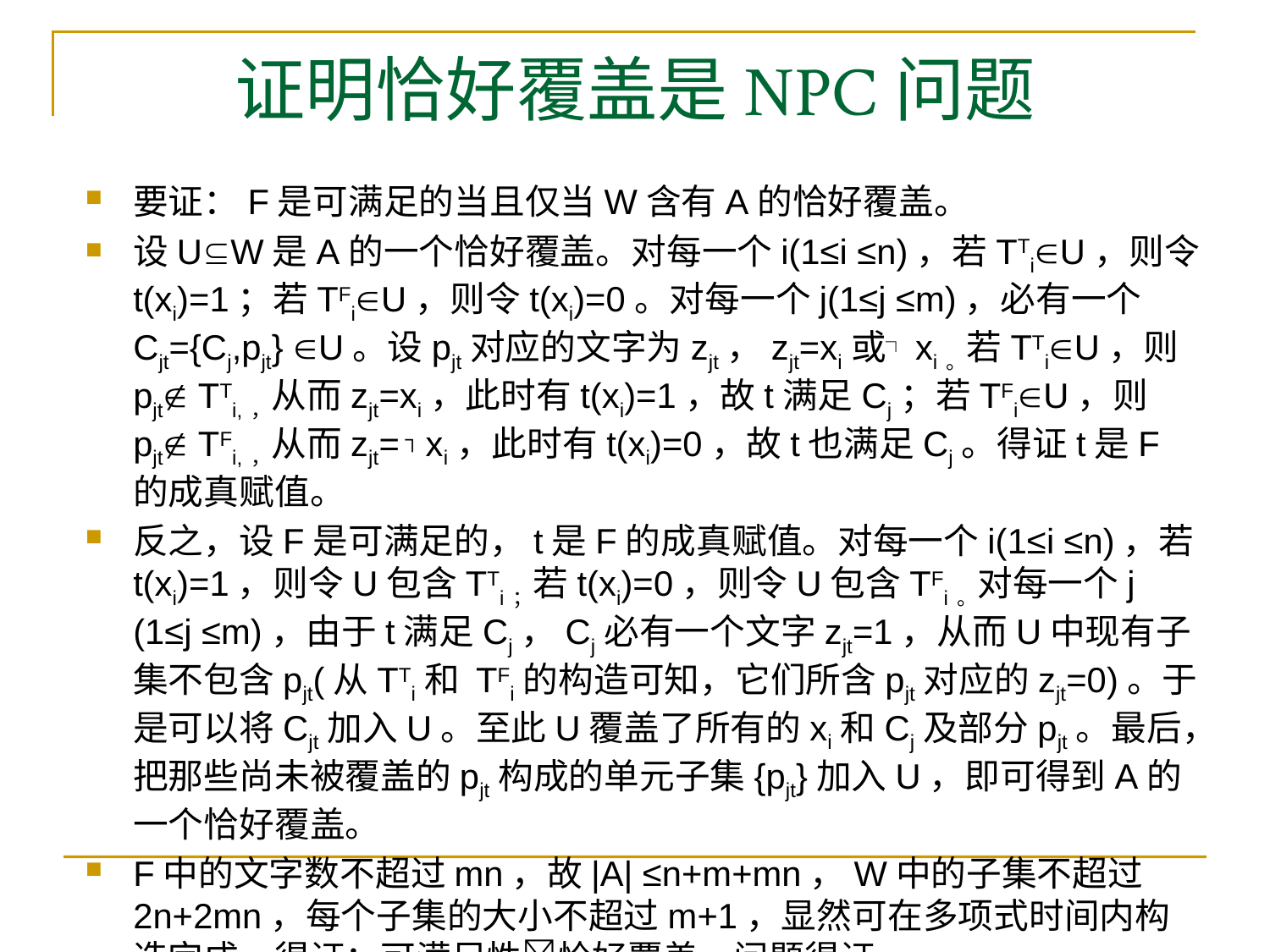

# 证明恰好覆盖是NPC问题
要证：F是可满足的当且仅当W含有A的恰好覆盖。
设U⊆W是A的一个恰好覆盖。对每一个i(1≤i ≤n)，若TTi∈U，则令t(xi)=1；若TFi∈U，则令t(xi)=0。对每一个j(1≤j ≤m)，必有一个Cjt={Cj,pjt} ∈U。设pjt对应的文字为zjt，zjt=xi或┐xi。若TTi∈U，则pjt∉ TTi,，从而zjt=xi，此时有t(xi)=1，故t满足Cj；若TFi∈U，则pjt∉ TFi,，从而zjt= ┐ xi，此时有t(xi)=0，故t也满足Cj。得证t是F的成真赋值。
反之，设F是可满足的，t是F的成真赋值。对每一个i(1≤i ≤n)，若t(xi)=1，则令U包含TTi；若t(xi)=0，则令U包含TFi。对每一个j (1≤j ≤m)，由于t满足Cj，Cj必有一个文字zjt=1，从而U中现有子集不包含pjt(从TTi和 TFi的构造可知，它们所含pjt对应的zjt=0)。于是可以将Cjt加入U。至此U覆盖了所有的xi和Cj及部分pjt。最后，把那些尚未被覆盖的pjt构成的单元子集{pjt}加入U，即可得到A的一个恰好覆盖。
F中的文字数不超过mn，故|A| ≤n+m+mn，W中的子集不超过2n+2mn，每个子集的大小不超过m+1，显然可在多项式时间内构造完成，得证：可满足性∝恰好覆盖。问题得证。